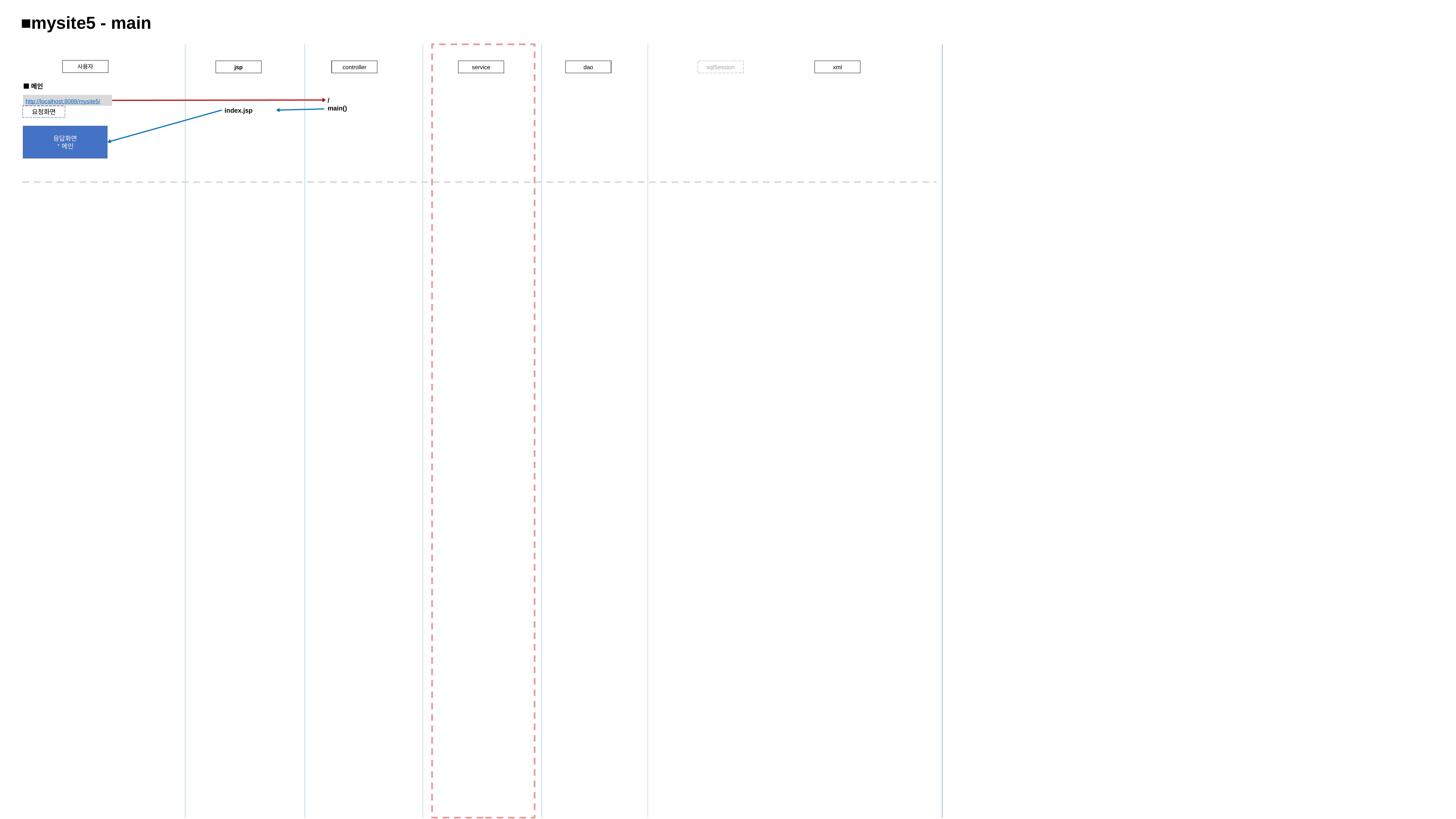

■mysite5 - main

사용자
jsp
controller
service
dao
sqlSession
xml
■메인
http://localhost:8088/mysite5/
/
main()
index.jsp
요청화면
응답화면
*메인
deleteForm.jsp